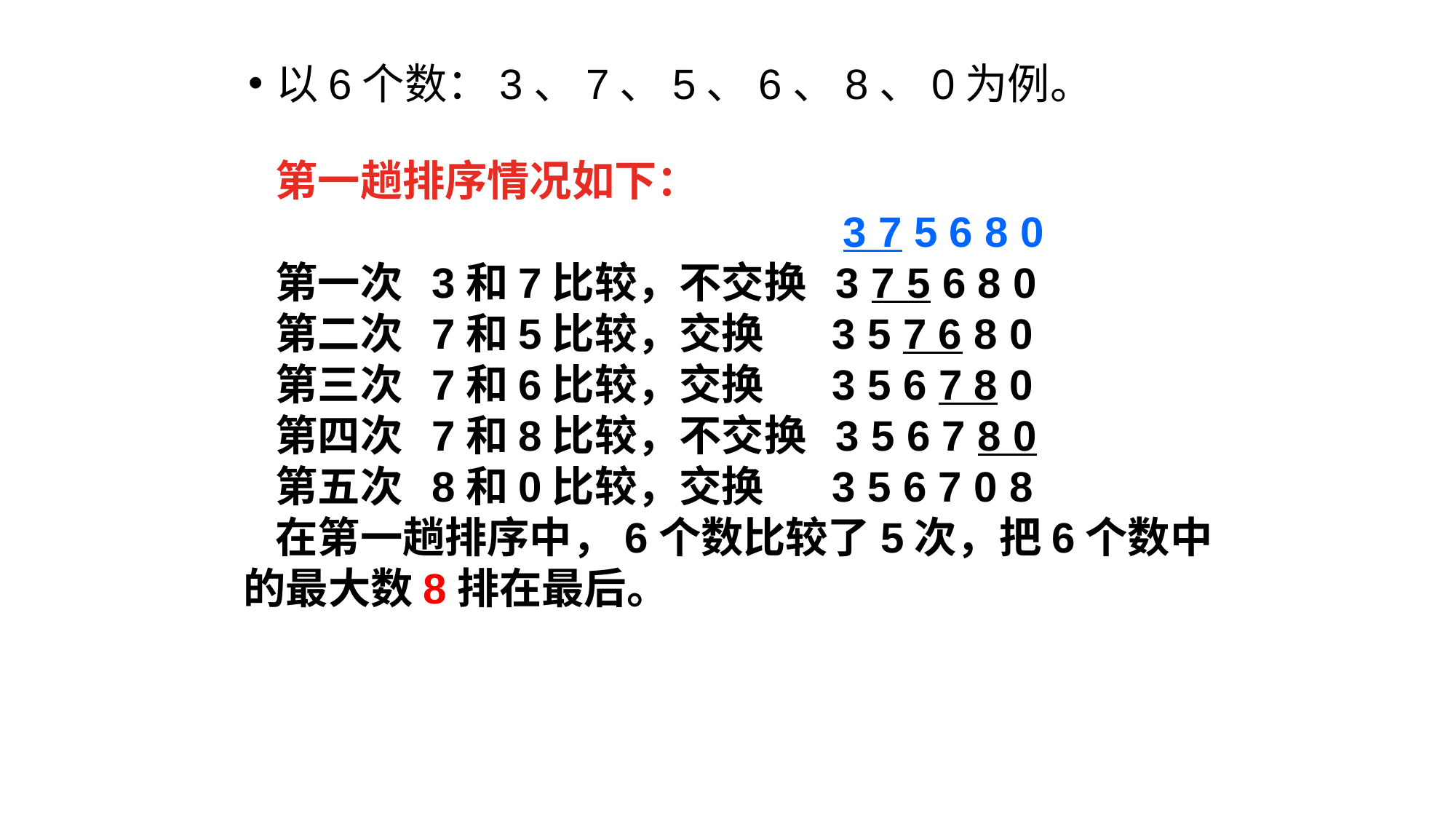

以6个数：3、7、5、6、8、0为例。

第一趟排序情况如下：
                                                3 7 5 6 8 0
第一次  3和7比较，不交换  3 7 5 6 8 0
第二次  7和5比较，交换      3 5 7 6 8 0
第三次  7和6比较，交换      3 5 6 7 8 0
第四次  7和8比较，不交换  3 5 6 7 8 0
第五次  8和0比较，交换      3 5 6 7 0 8
在第一趟排序中，6个数比较了5次，把6个数中的最大数8排在最后。